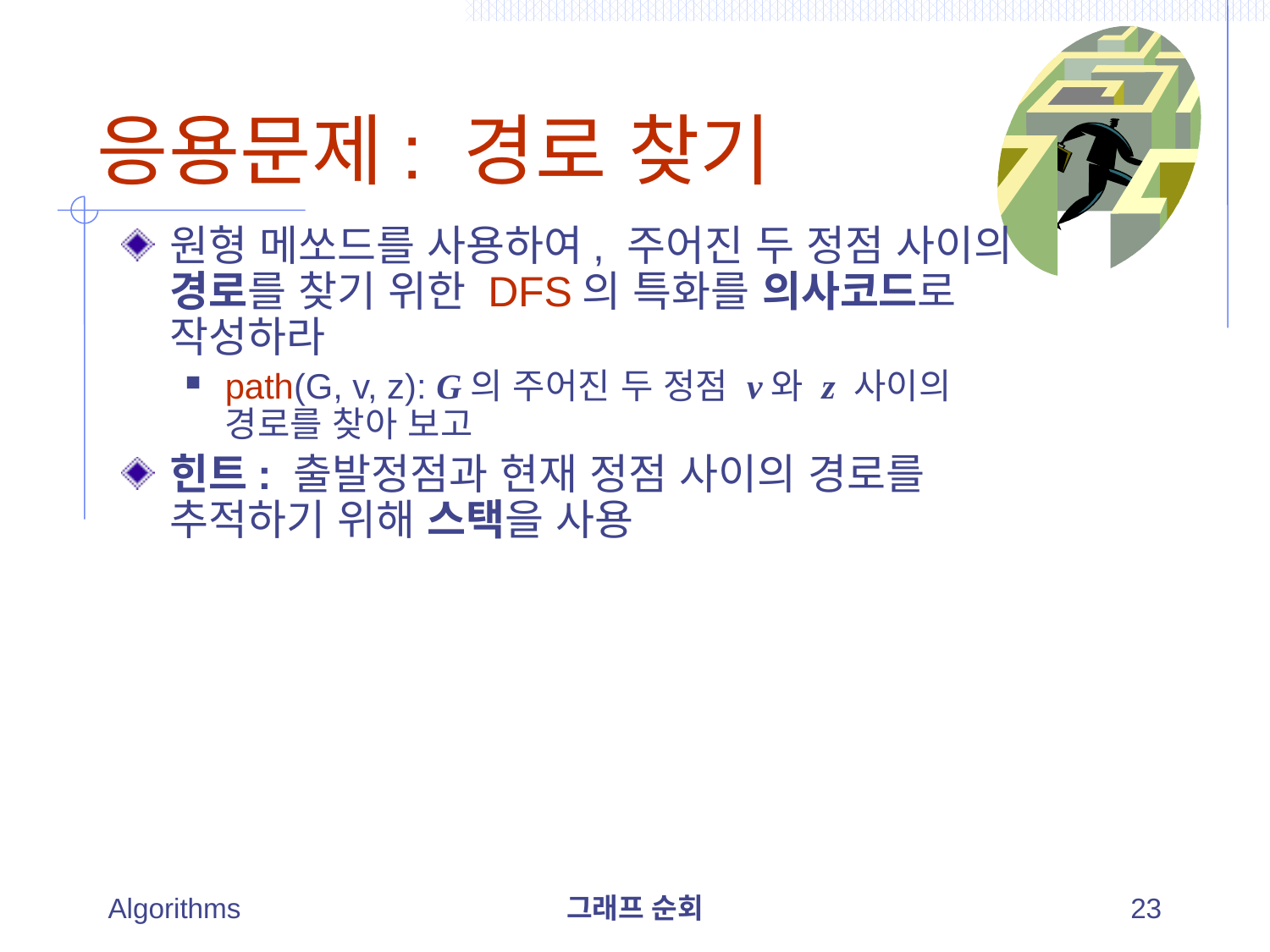

# 응용문제: 경로 찾기
원형 메쏘드를 사용하여, 주어진 두 정점 사이의 경로를 찾기 위한 DFS의 특화를 의사코드로 작성하라
path(G, v, z): G의 주어진 두 정점 v와 z 사이의 경로를 찾아 보고
힌트: 출발정점과 현재 정점 사이의 경로를 추적하기 위해 스택을 사용
Algorithms
그래프 순회
23